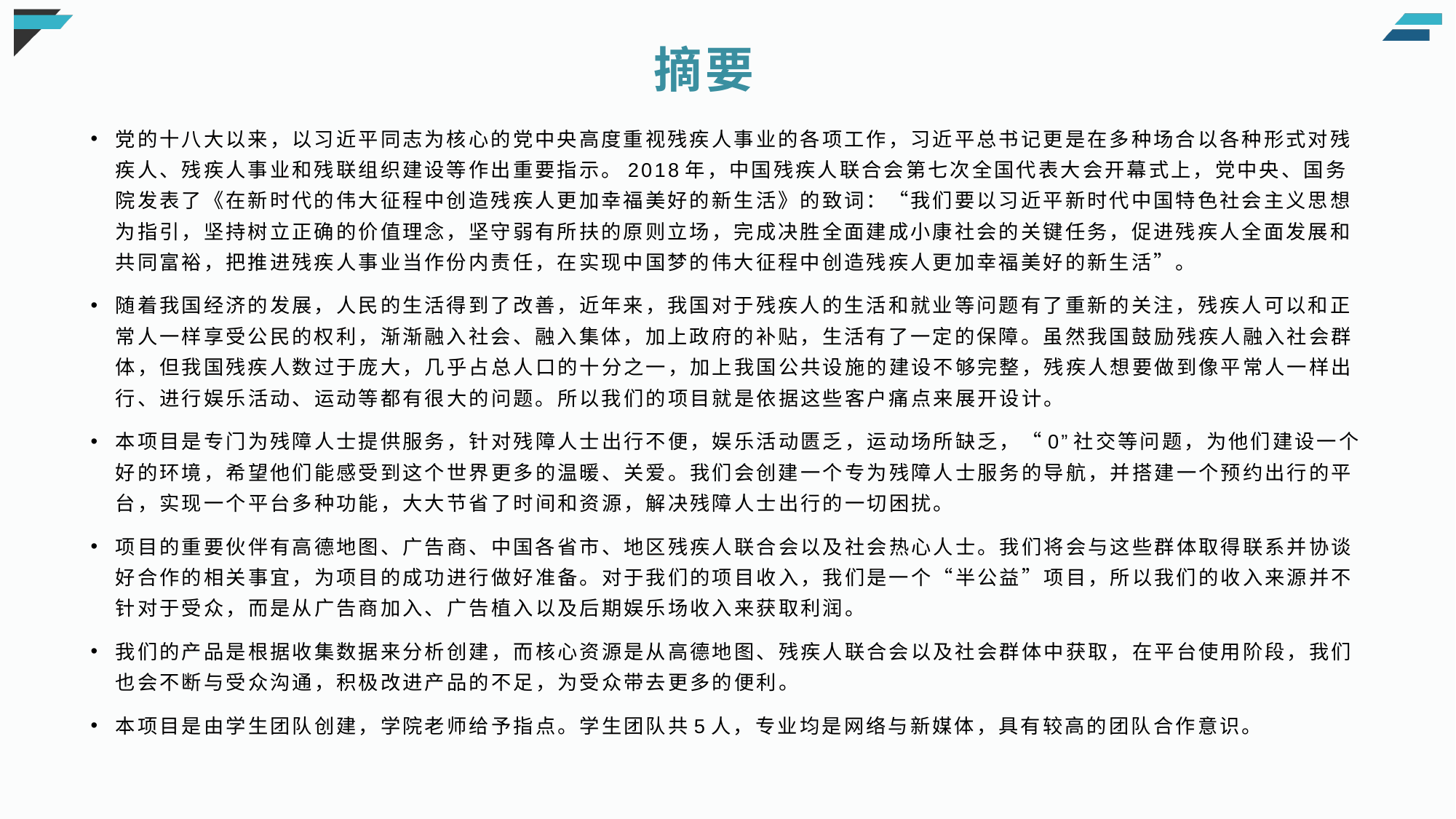

# 摘要
党的十八大以来，以习近平同志为核心的党中央高度重视残疾人事业的各项工作，习近平总书记更是在多种场合以各种形式对残疾人、残疾人事业和残联组织建设等作出重要指示。2018年，中国残疾人联合会第七次全国代表大会开幕式上，党中央、国务院发表了《在新时代的伟大征程中创造残疾人更加幸福美好的新生活》的致词：“我们要以习近平新时代中国特色社会主义思想为指引，坚持树立正确的价值理念，坚守弱有所扶的原则立场，完成决胜全面建成小康社会的关键任务，促进残疾人全面发展和共同富裕，把推进残疾人事业当作份内责任，在实现中国梦的伟大征程中创造残疾人更加幸福美好的新生活”。
随着我国经济的发展，人民的生活得到了改善，近年来，我国对于残疾人的生活和就业等问题有了重新的关注，残疾人可以和正常人一样享受公民的权利，渐渐融入社会、融入集体，加上政府的补贴，生活有了一定的保障。虽然我国鼓励残疾人融入社会群体，但我国残疾人数过于庞大，几乎占总人口的十分之一，加上我国公共设施的建设不够完整，残疾人想要做到像平常人一样出行、进行娱乐活动、运动等都有很大的问题。所以我们的项目就是依据这些客户痛点来展开设计。
本项目是专门为残障人士提供服务，针对残障人士出行不便，娱乐活动匮乏，运动场所缺乏，“0”社交等问题，为他们建设一个好的环境，希望他们能感受到这个世界更多的温暖、关爱。我们会创建一个专为残障人士服务的导航，并搭建一个预约出行的平台，实现一个平台多种功能，大大节省了时间和资源，解决残障人士出行的一切困扰。
项目的重要伙伴有高德地图、广告商、中国各省市、地区残疾人联合会以及社会热心人士。我们将会与这些群体取得联系并协谈好合作的相关事宜，为项目的成功进行做好准备。对于我们的项目收入，我们是一个“半公益”项目，所以我们的收入来源并不针对于受众，而是从广告商加入、广告植入以及后期娱乐场收入来获取利润。
我们的产品是根据收集数据来分析创建，而核心资源是从高德地图、残疾人联合会以及社会群体中获取，在平台使用阶段，我们也会不断与受众沟通，积极改进产品的不足，为受众带去更多的便利。
本项目是由学生团队创建，学院老师给予指点。学生团队共5人，专业均是网络与新媒体，具有较高的团队合作意识。